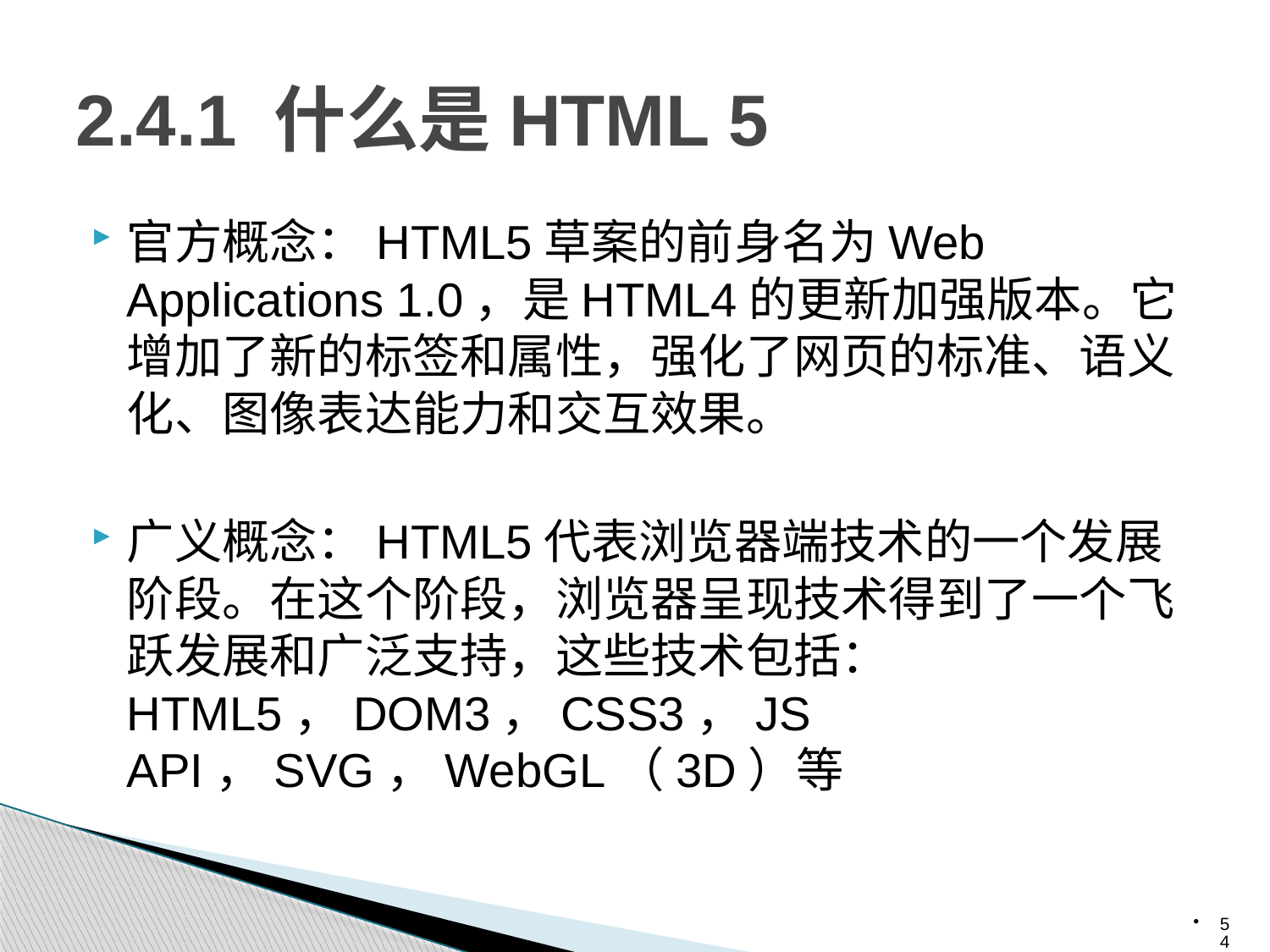

# 2.4.1 什么是HTML 5
官方概念：HTML5草案的前身名为Web Applications 1.0，是HTML4的更新加强版本。它增加了新的标签和属性，强化了网页的标准、语义化、图像表达能力和交互效果。

广义概念：HTML5代表浏览器端技术的一个发展阶段。在这个阶段，浏览器呈现技术得到了一个飞跃发展和广泛支持，这些技术包括：HTML5，DOM3，CSS3，JS API，SVG，WebGL（3D）等

54